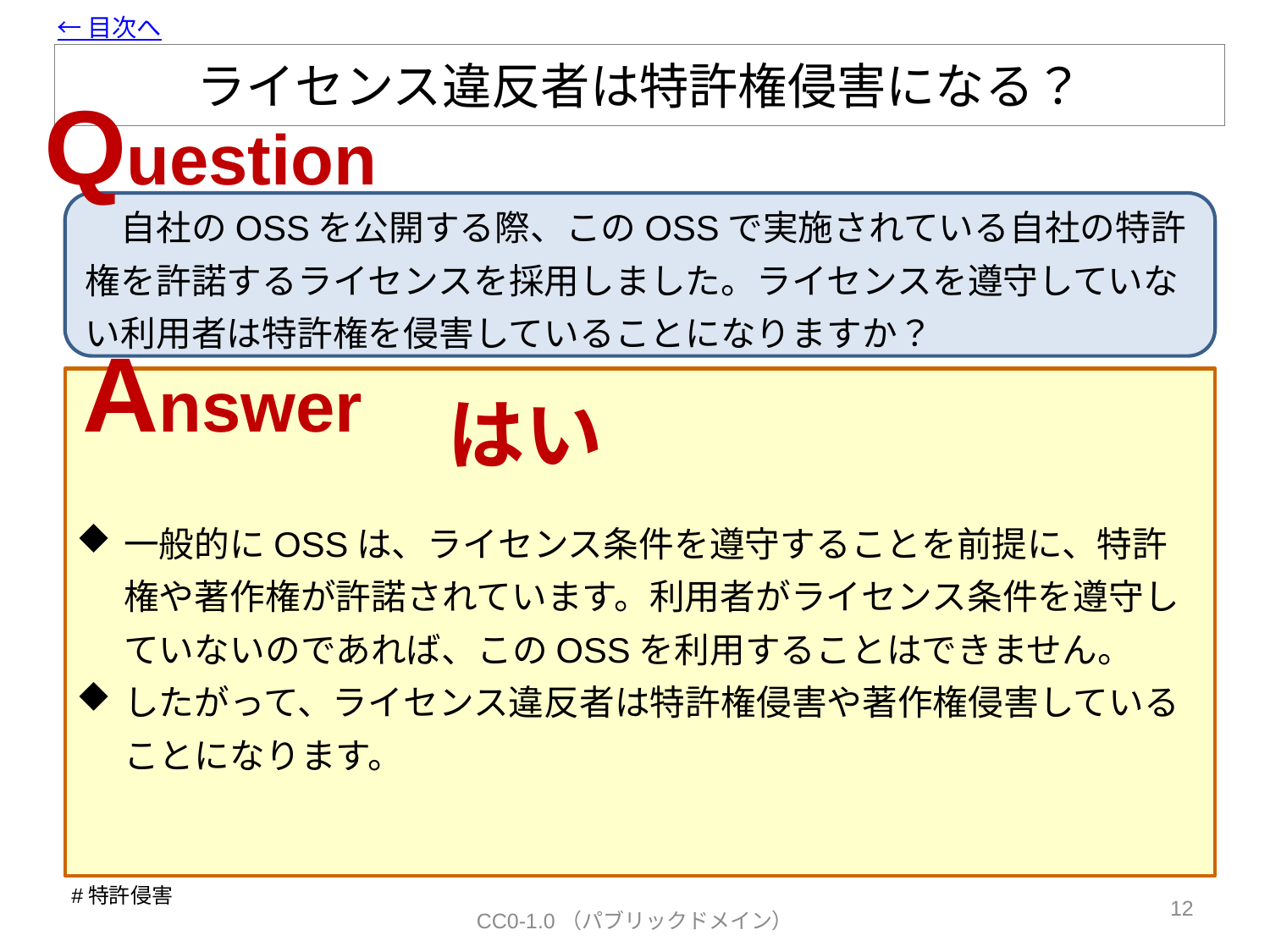

← 目次へ
# ライセンス違反者は特許権侵害になる？
Question
　自社のOSSを公開する際、このOSSで実施されている自社の特許権を許諾するライセンスを採用しました。ライセンスを遵守していない利用者は特許権を侵害していることになりますか？
Answer

はい
一般的にOSSは、ライセンス条件を遵守することを前提に、特許権や著作権が許諾されています。利用者がライセンス条件を遵守していないのであれば、このOSSを利用することはできません。
したがって、ライセンス違反者は特許権侵害や著作権侵害していることになります。
#特許侵害
12
CC0-1.0（パブリックドメイン）